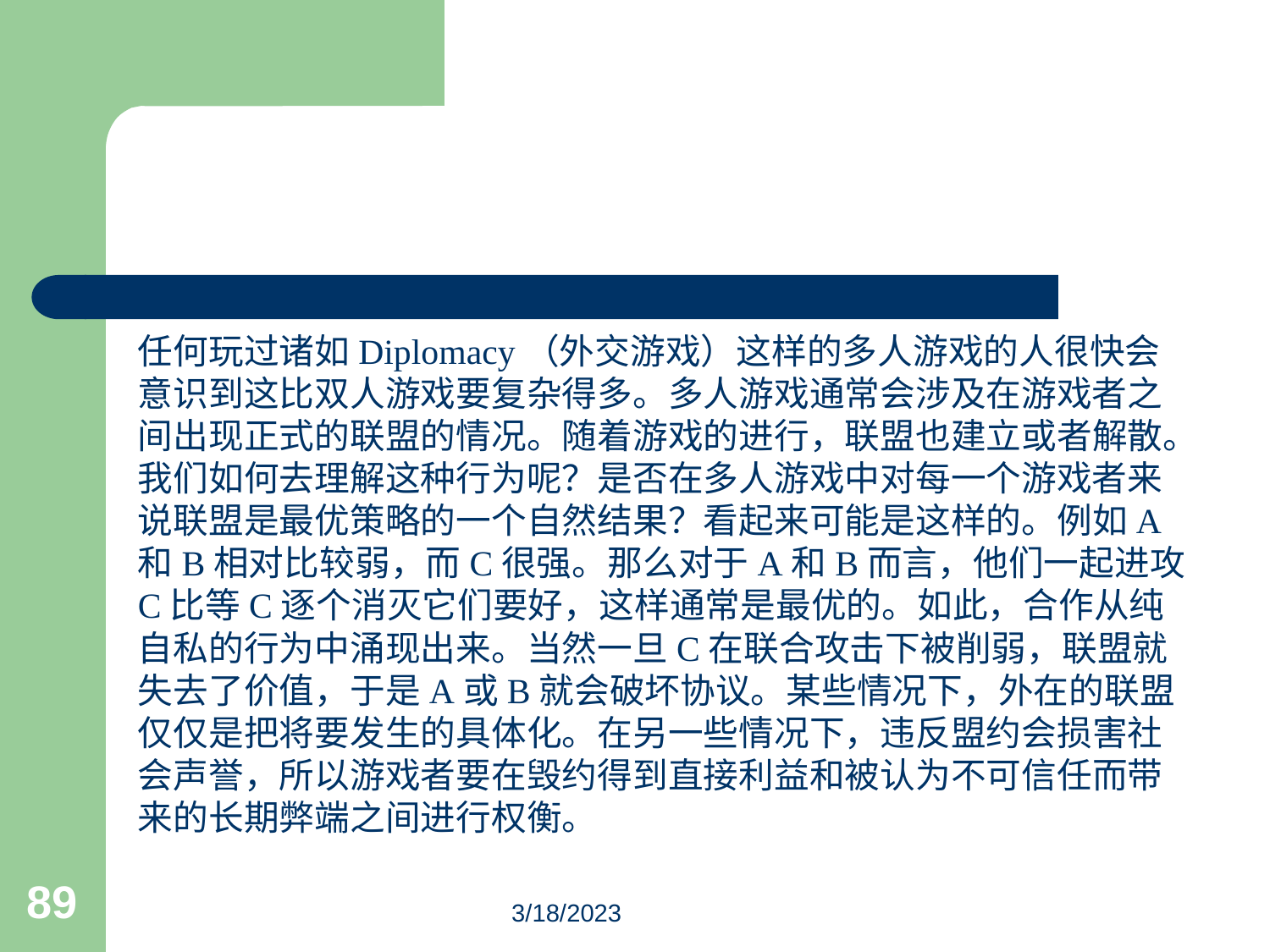

任何玩过诸如Diplomacy（外交游戏）这样的多人游戏的人很快会意识到这比双人游戏要复杂得多。多人游戏通常会涉及在游戏者之间出现正式的联盟的情况。随着游戏的进行，联盟也建立或者解散。我们如何去理解这种行为呢？是否在多人游戏中对每一个游戏者来说联盟是最优策略的一个自然结果？看起来可能是这样的。例如A和B相对比较弱，而C很强。那么对于A和B而言，他们一起进攻C比等C逐个消灭它们要好，这样通常是最优的。如此，合作从纯自私的行为中涌现出来。当然一旦C在联合攻击下被削弱，联盟就失去了价值，于是A或B就会破坏协议。某些情况下，外在的联盟仅仅是把将要发生的具体化。在另一些情况下，违反盟约会损害社会声誉，所以游戏者要在毁约得到直接利益和被认为不可信任而带来的长期弊端之间进行权衡。
89
3/18/2023